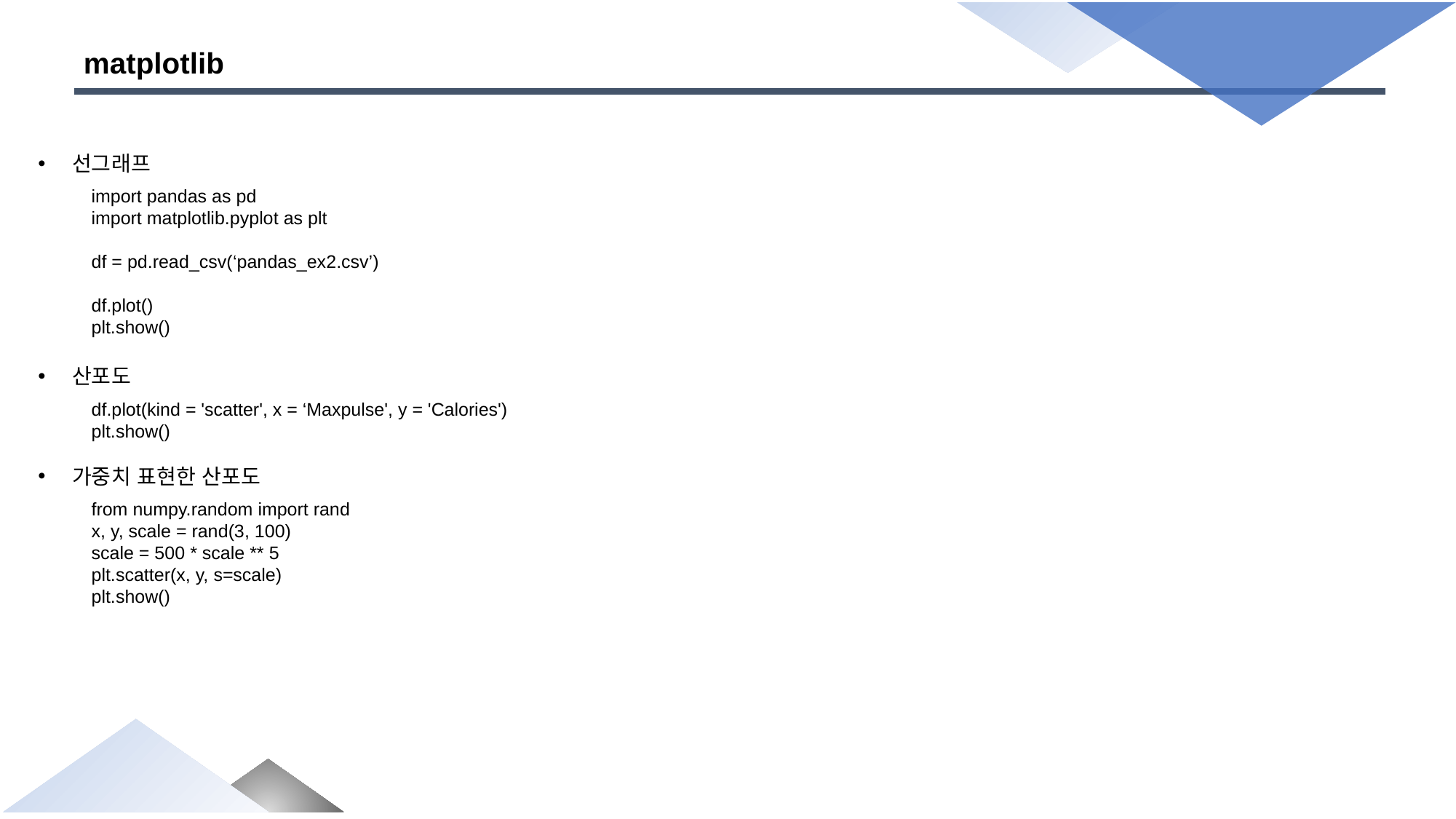

# matplotlib
선그래프
import pandas as pd
import matplotlib.pyplot as plt

df = pd.read_csv(‘pandas_ex2.csv’)

df.plot()
plt.show()

산포도
df.plot(kind = 'scatter', x = ‘Maxpulse', y = 'Calories')
plt.show()

가중치 표현한 산포도
from numpy.random import rand
x, y, scale = rand(3, 100)
scale = 500 * scale ** 5
plt.scatter(x, y, s=scale)
plt.show()